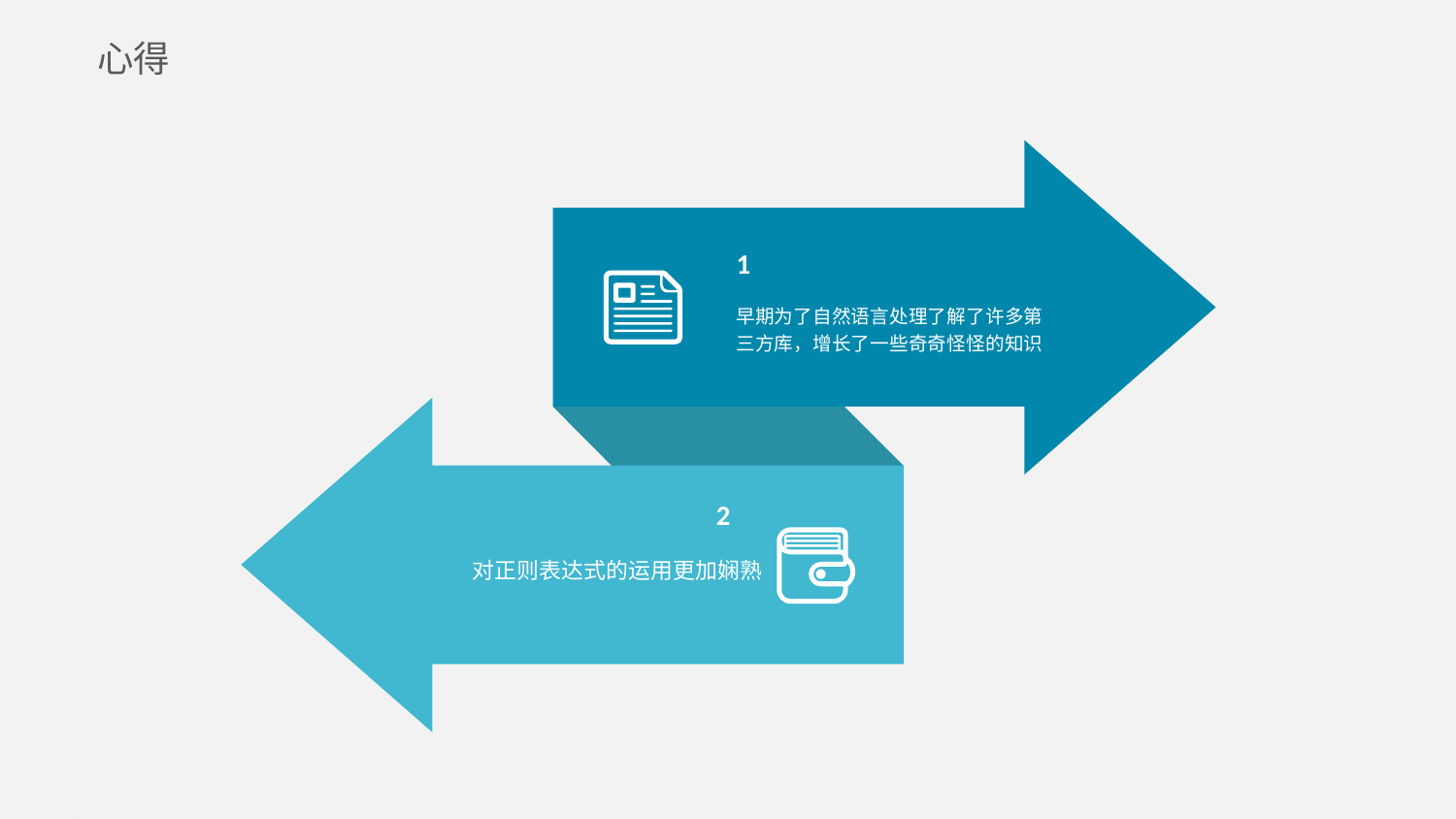

心得

v
1

早期为了自然语言处理了解了许多第三方库，增长了一些奇奇怪怪的知识

2

对正则表达式的运用更加娴熟